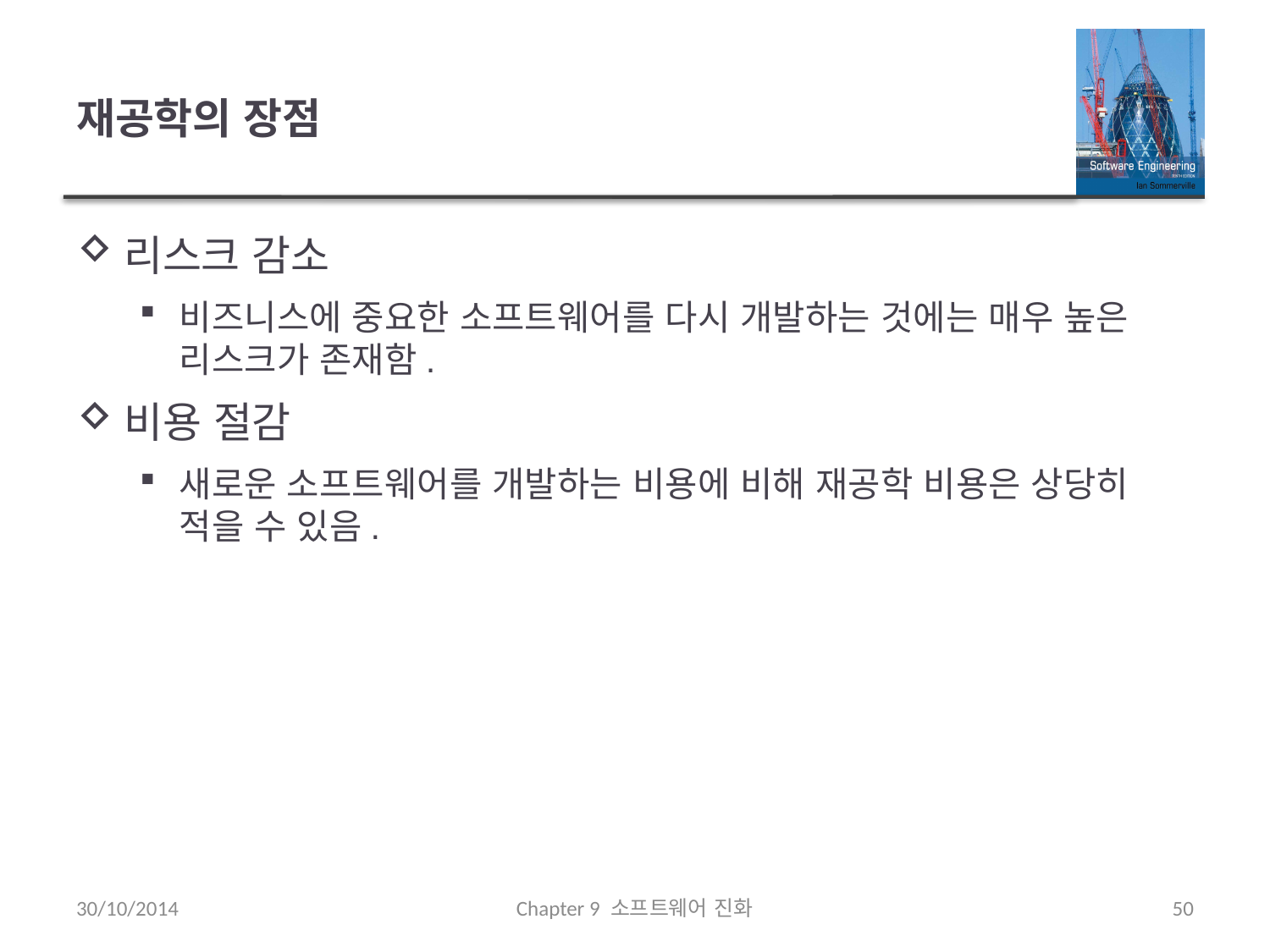

# 재공학의 장점
리스크 감소
비즈니스에 중요한 소프트웨어를 다시 개발하는 것에는 매우 높은 리스크가 존재함.
비용 절감
새로운 소프트웨어를 개발하는 비용에 비해 재공학 비용은 상당히 적을 수 있음.

30/10/2014
Chapter 9 소프트웨어 진화
50